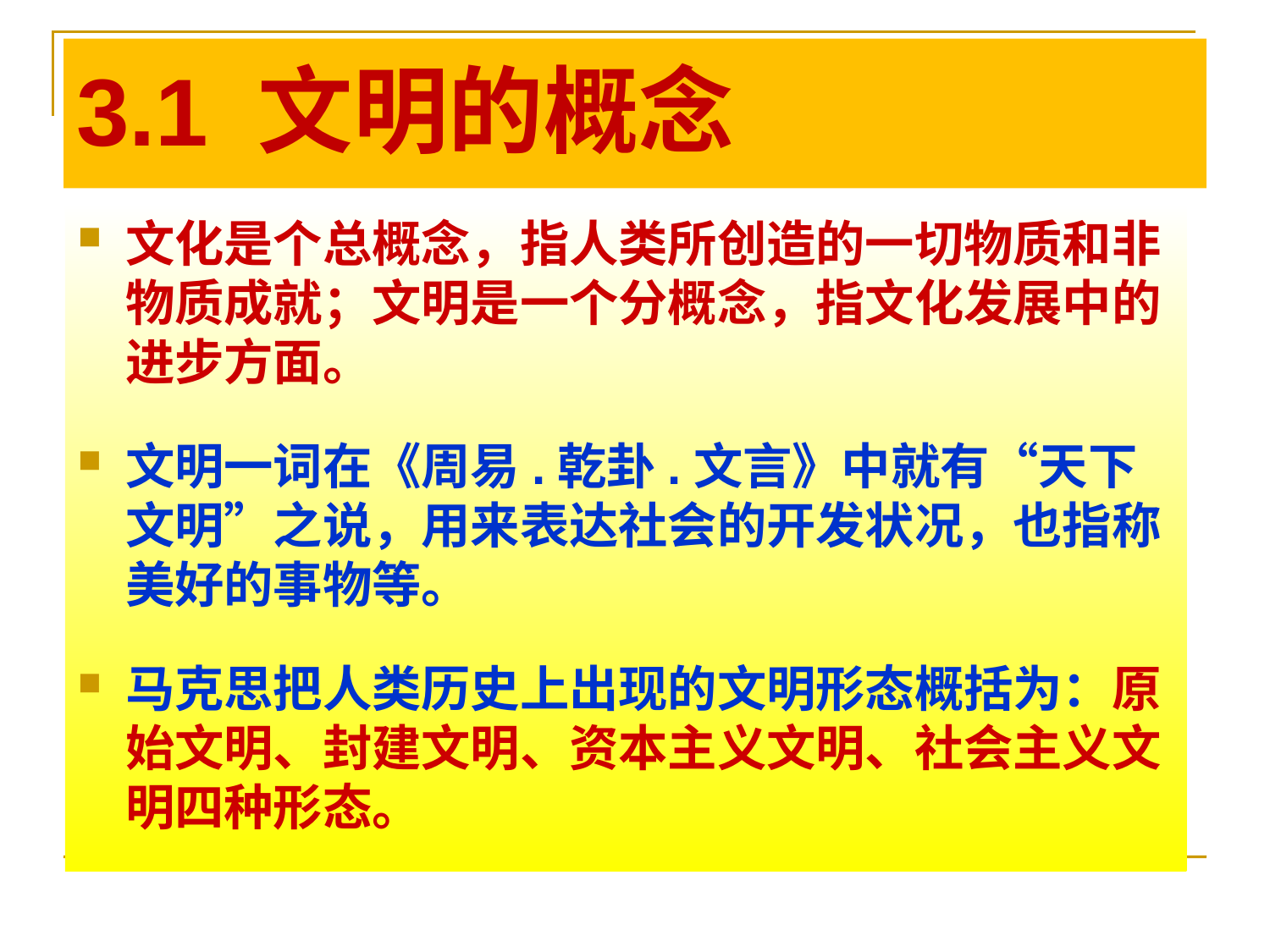

# 3.1 文明的概念
文化是个总概念，指人类所创造的一切物质和非物质成就；文明是一个分概念，指文化发展中的进步方面。

文明一词在《周易.乾卦.文言》中就有“天下文明”之说，用来表达社会的开发状况，也指称美好的事物等。

马克思把人类历史上出现的文明形态概括为：原始文明、封建文明、资本主义文明、社会主义文明四种形态。

59